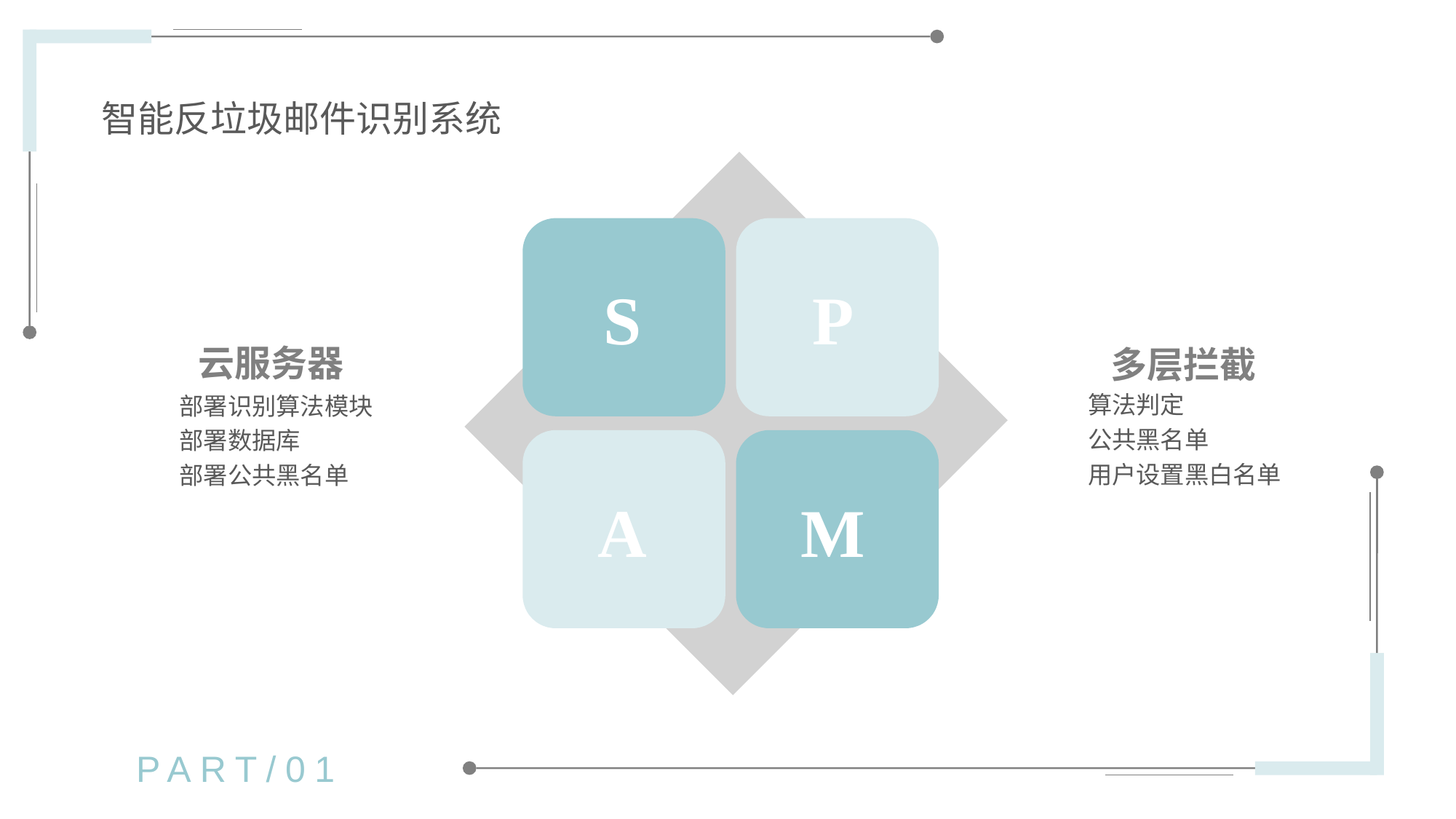

智能反垃圾邮件识别系统

S

P

A

M
云服务器
部署识别算法模块
部署数据库
部署公共黑名单
多层拦截
算法判定
公共黑名单
用户设置黑白名单

PART/01